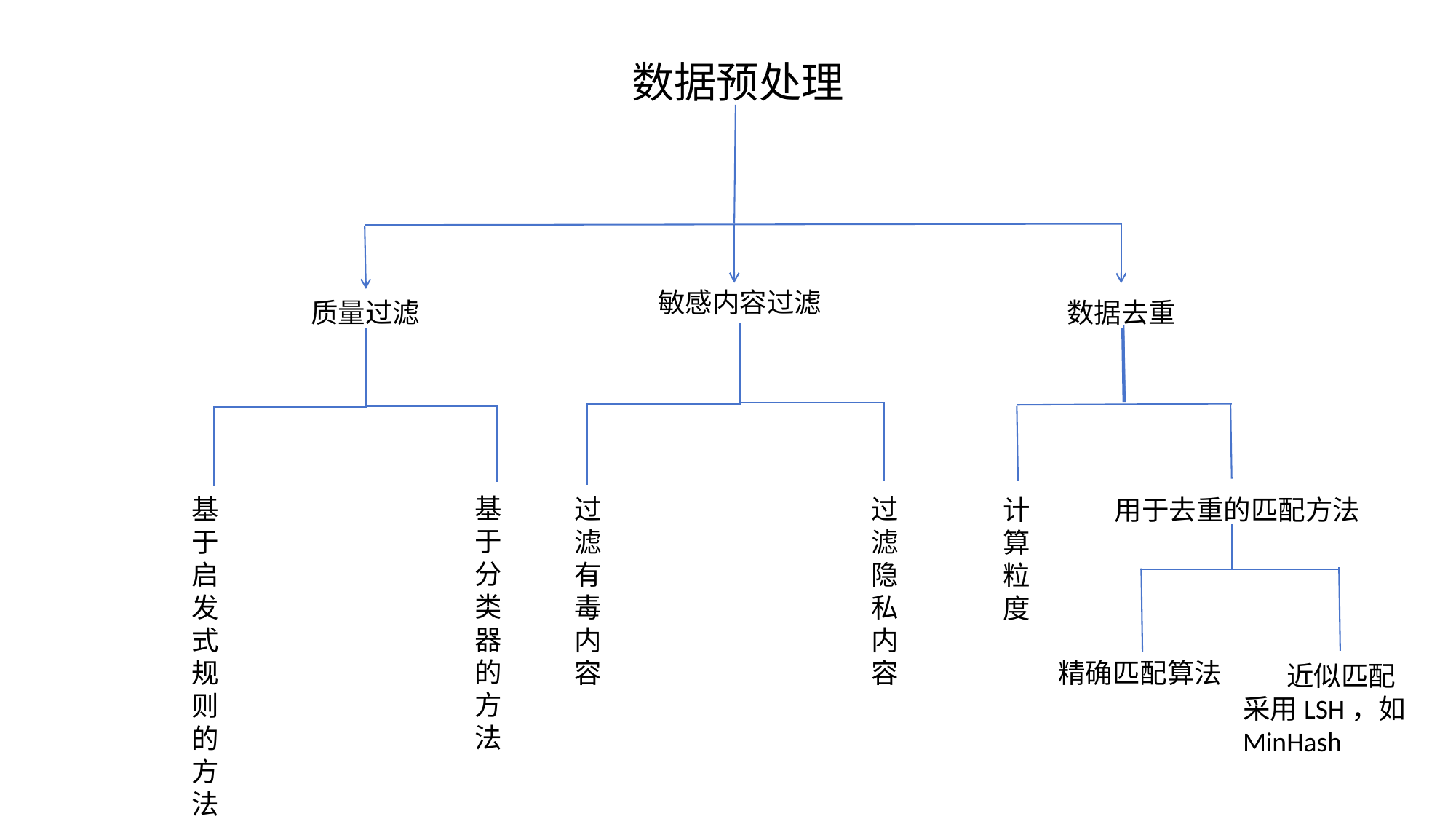

数据预处理
敏感内容过滤
质量过滤
数据去重
基于分类器的方法
基于启发式规则的方法
过滤有毒内容
过滤隐私内容
计算粒度
用于去重的匹配方法
精确匹配算法
      近似匹配
采用LSH，如MinHash